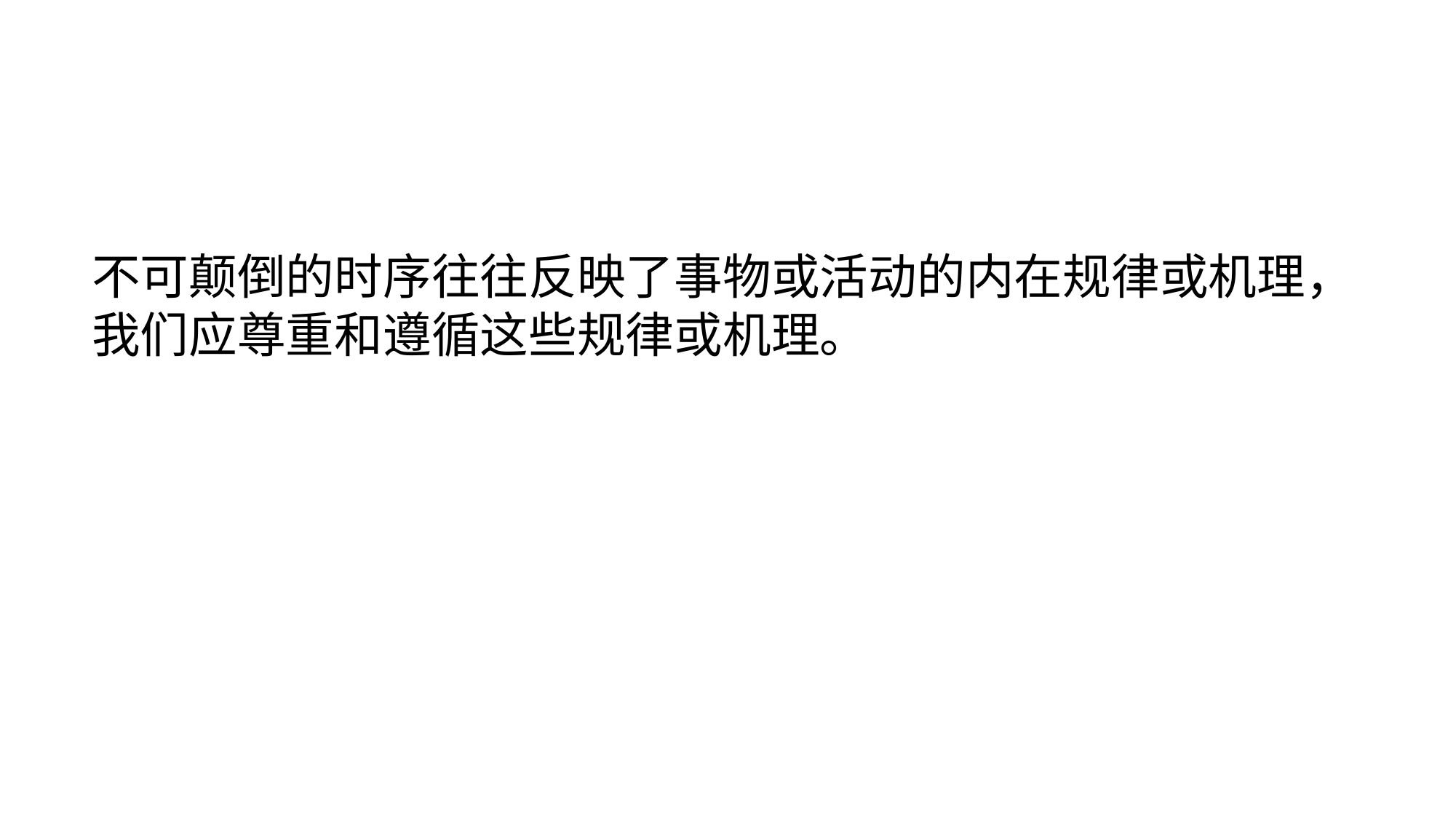

#
不可颠倒的时序往往反映了事物或活动的内在规律或机理，我们应尊重和遵循这些规律或机理。